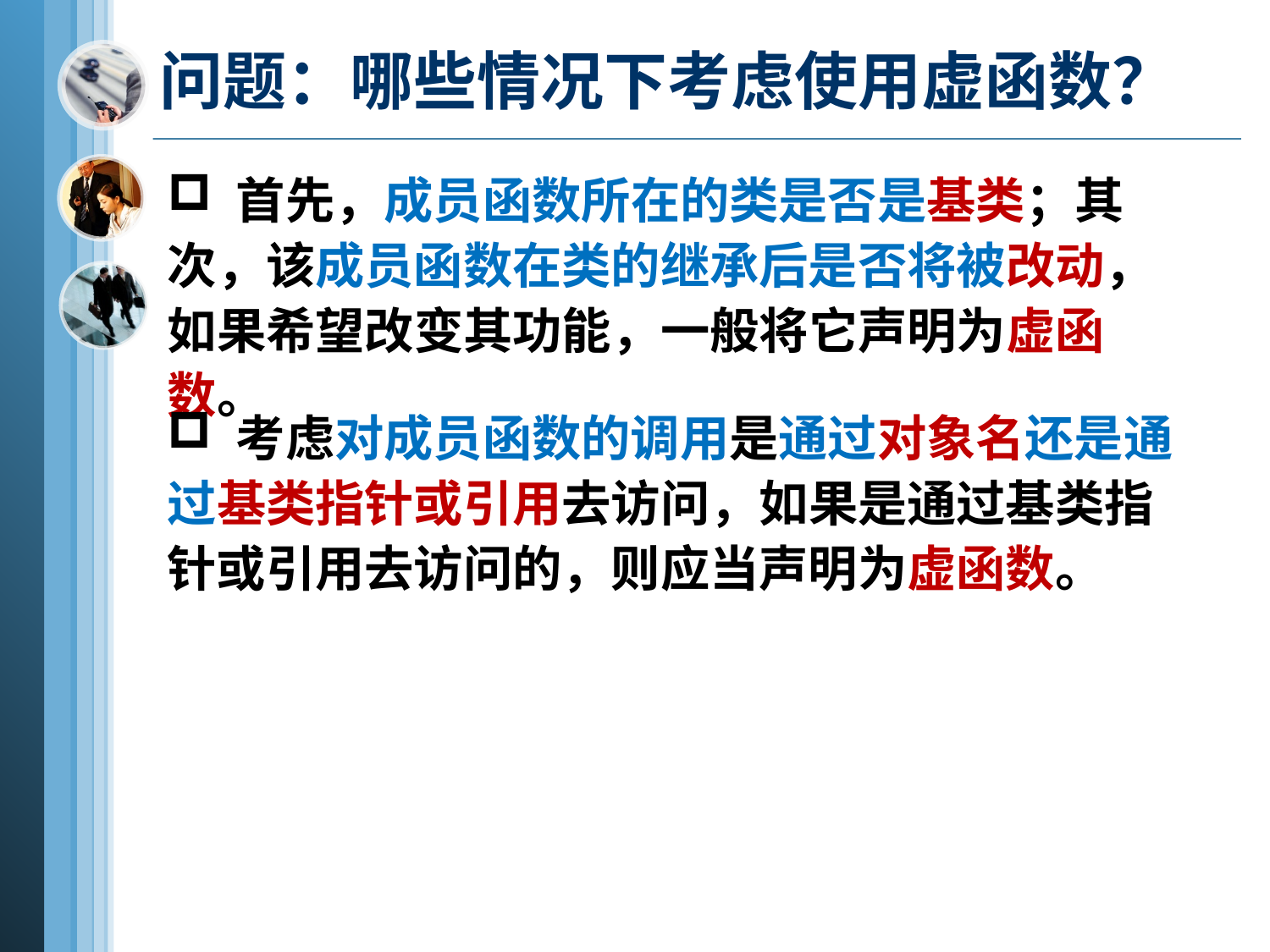

# 问题：哪些情况下考虑使用虚函数？
 首先，成员函数所在的类是否是基类；其次，该成员函数在类的继承后是否将被改动，如果希望改变其功能，一般将它声明为虚函数。
 考虑对成员函数的调用是通过对象名还是通过基类指针或引用去访问，如果是通过基类指针或引用去访问的，则应当声明为虚函数。